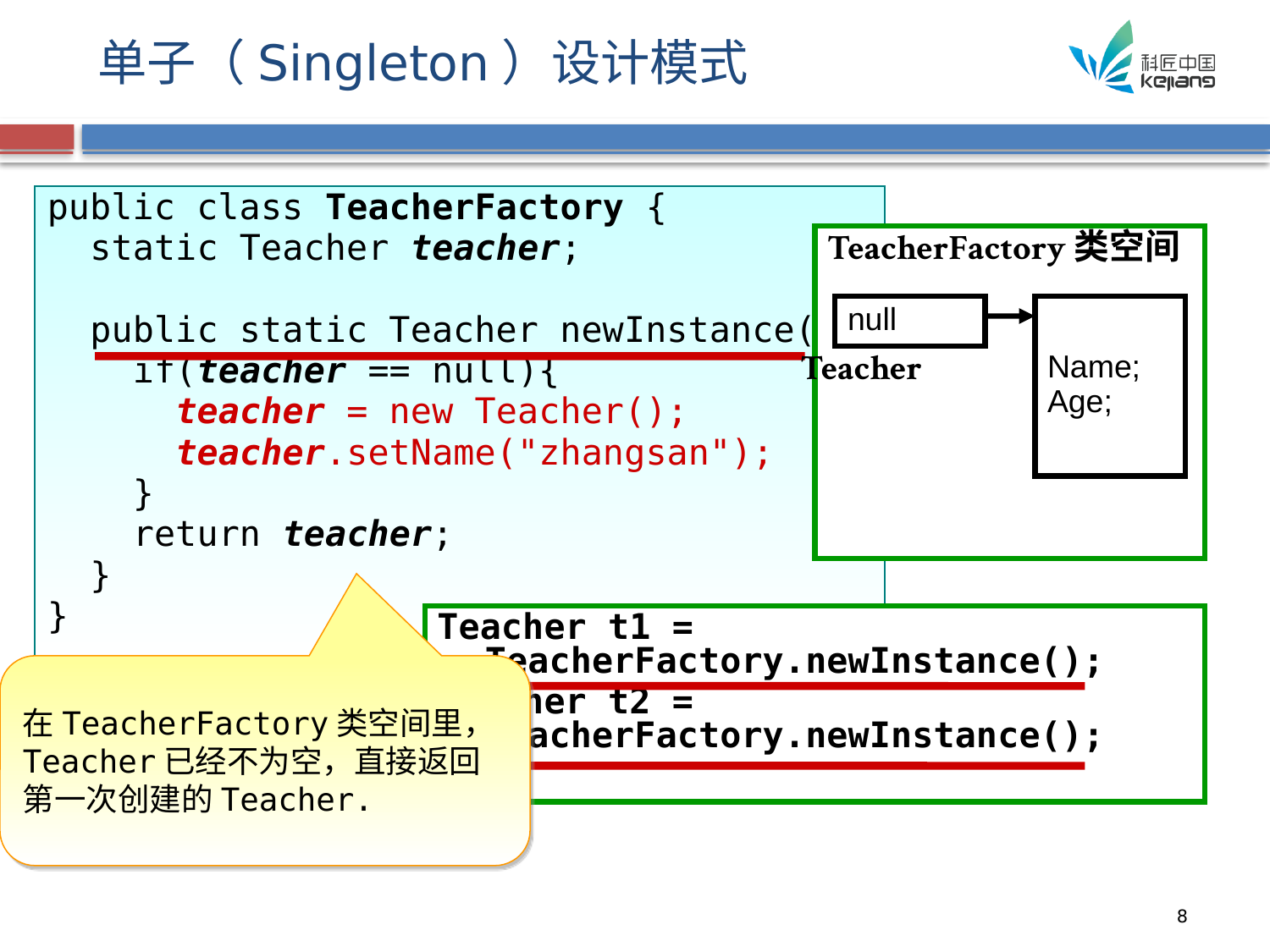

# 单子（Singleton）设计模式
public class TeacherFactory {
  static Teacher teacher;

  public static Teacher newInstance(){
    if(teacher == null){
      teacher = new Teacher();
      teacher.setName("zhangsan");
    }
    return teacher;
  }
}
TeacherFactory类空间

0xff0044
Name;
Age;
null

Teacher

Teacher t1 = TeacherFactory.newInstance();
Teacher t2 = TeacherFactory.newInstance();

在TeacherFactory类空间里，Teacher已经不为空，直接返回第一次创建的Teacher.

8